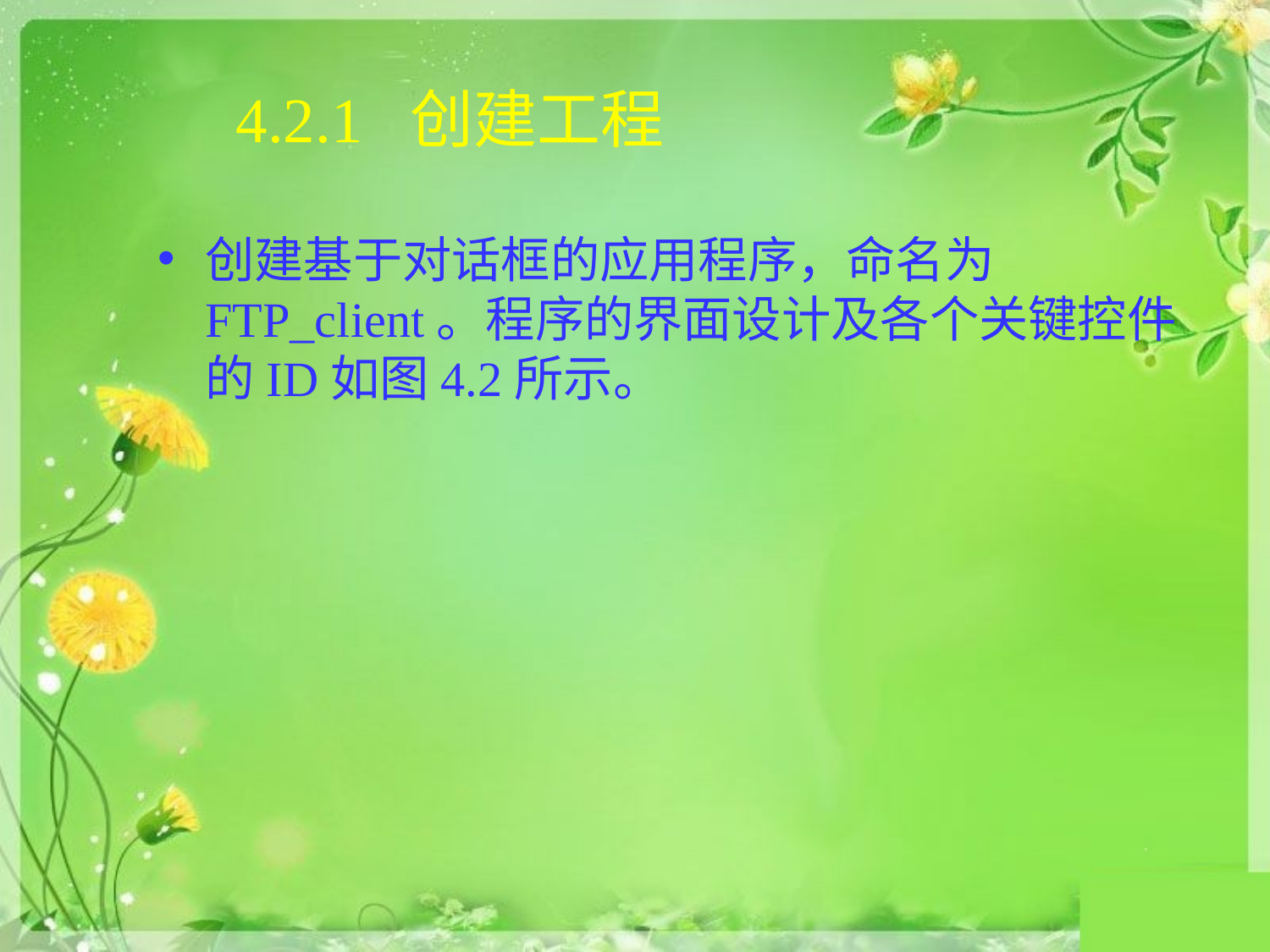

# 4.2.1  创建工程
创建基于对话框的应用程序，命名为FTP_client。程序的界面设计及各个关键控件的ID如图4.2所示。